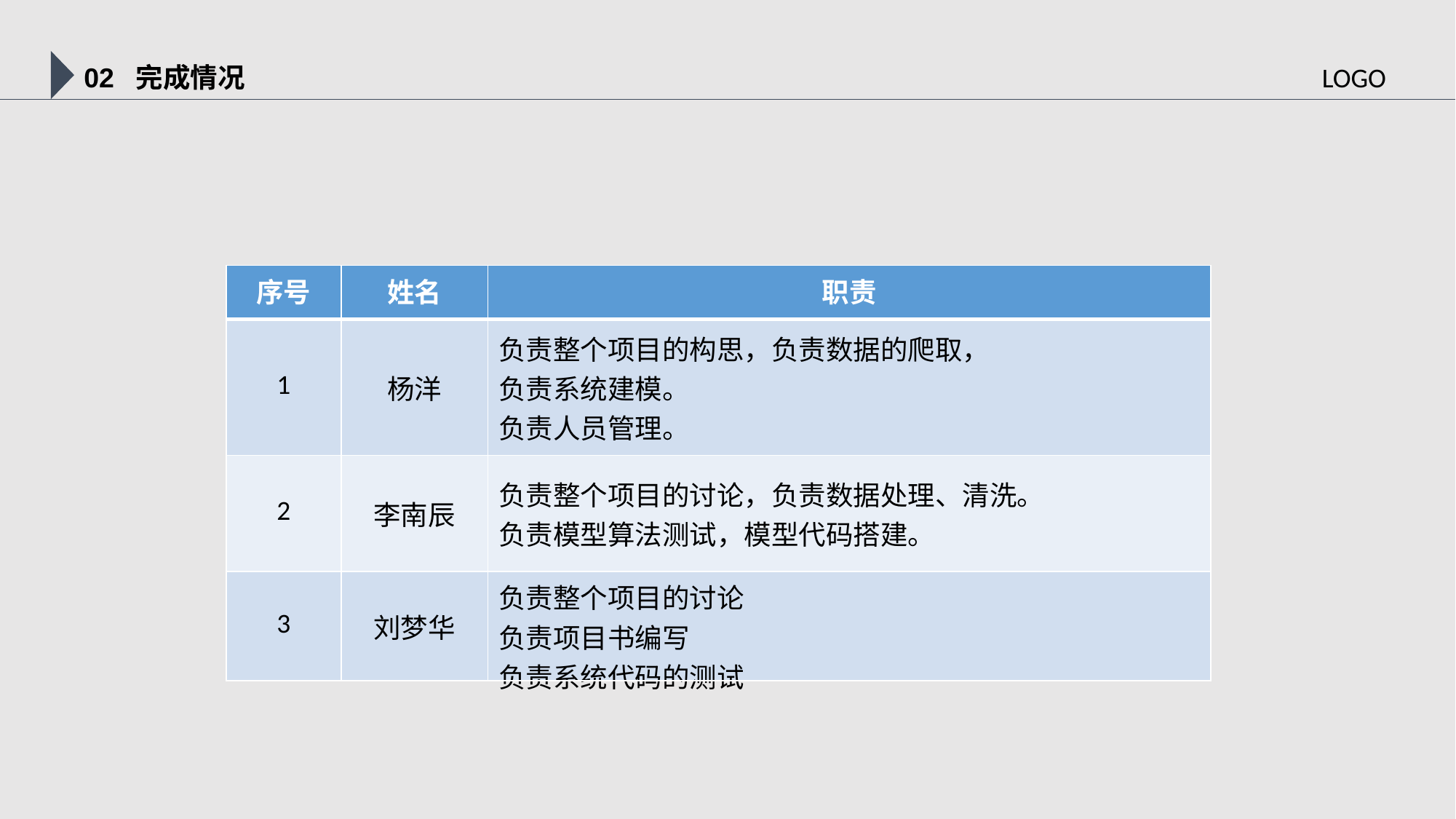

02  完成情况
LOGO

| 序号 | 姓名 | 职责 |
| --- | --- | --- |
| 1 | 杨洋 | 负责整个项目的构思，负责数据的爬取， 负责系统建模。 负责人员管理。 |
| 2 | 李南辰 | 负责整个项目的讨论，负责数据处理、清洗。 负责模型算法测试，模型代码搭建。 |
| 3 | 刘梦华 | 负责整个项目的讨论 负责项目书编写 负责系统代码的测试 |